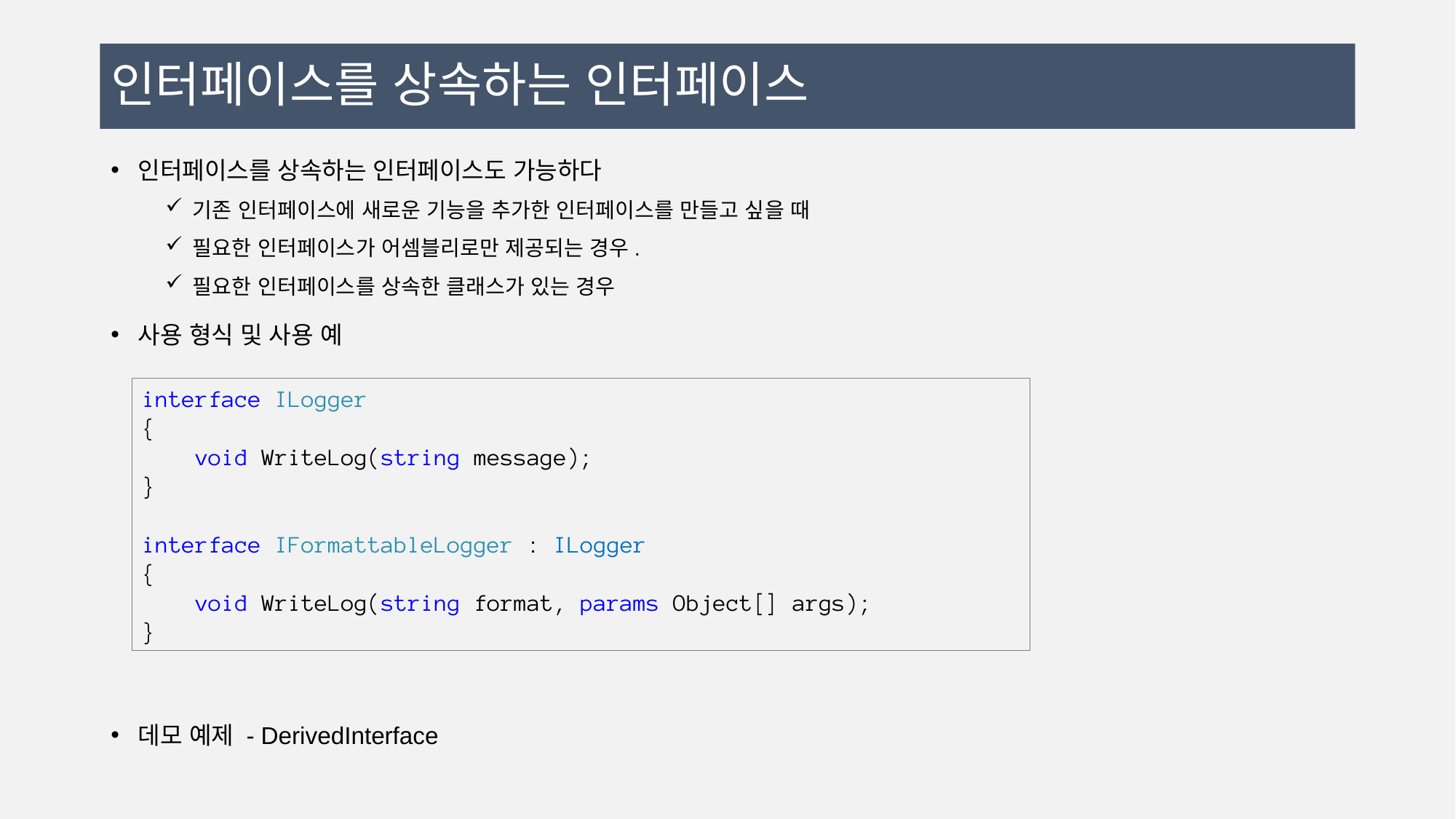

# 인터페이스를 상속하는 인터페이스
인터페이스를 상속하는 인터페이스도 가능하다
기존 인터페이스에 새로운 기능을 추가한 인터페이스를 만들고 싶을 때
필요한 인터페이스가 어셈블리로만 제공되는 경우.
필요한 인터페이스를 상속한 클래스가 있는 경우
사용 형식 및 사용 예

데모 예제 - DerivedInterface
interface ILogger
{
    void WriteLog(string message);
}

interface IFormattableLogger : ILogger
{
    void WriteLog(string format, params Object[] args);
}